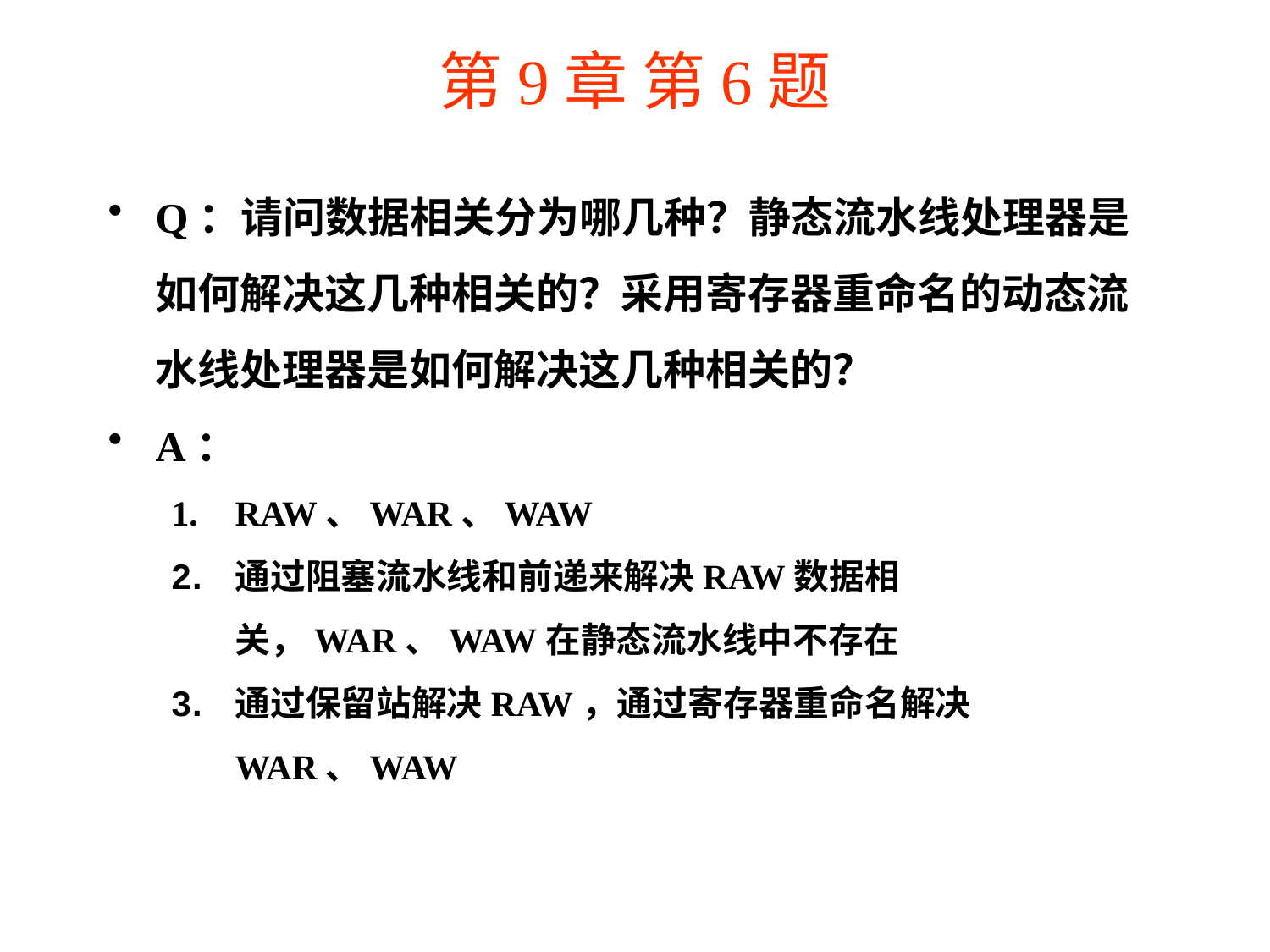

# 第9章 第6题
Q：请问数据相关分为哪几种？静态流水线处理器是如何解决这几种相关的？采用寄存器重命名的动态流水线处理器是如何解决这几种相关的？
A：
RAW、WAR、WAW
通过阻塞流水线和前递来解决RAW数据相关，WAR、WAW在静态流水线中不存在
通过保留站解决RAW，通过寄存器重命名解决WAR、WAW